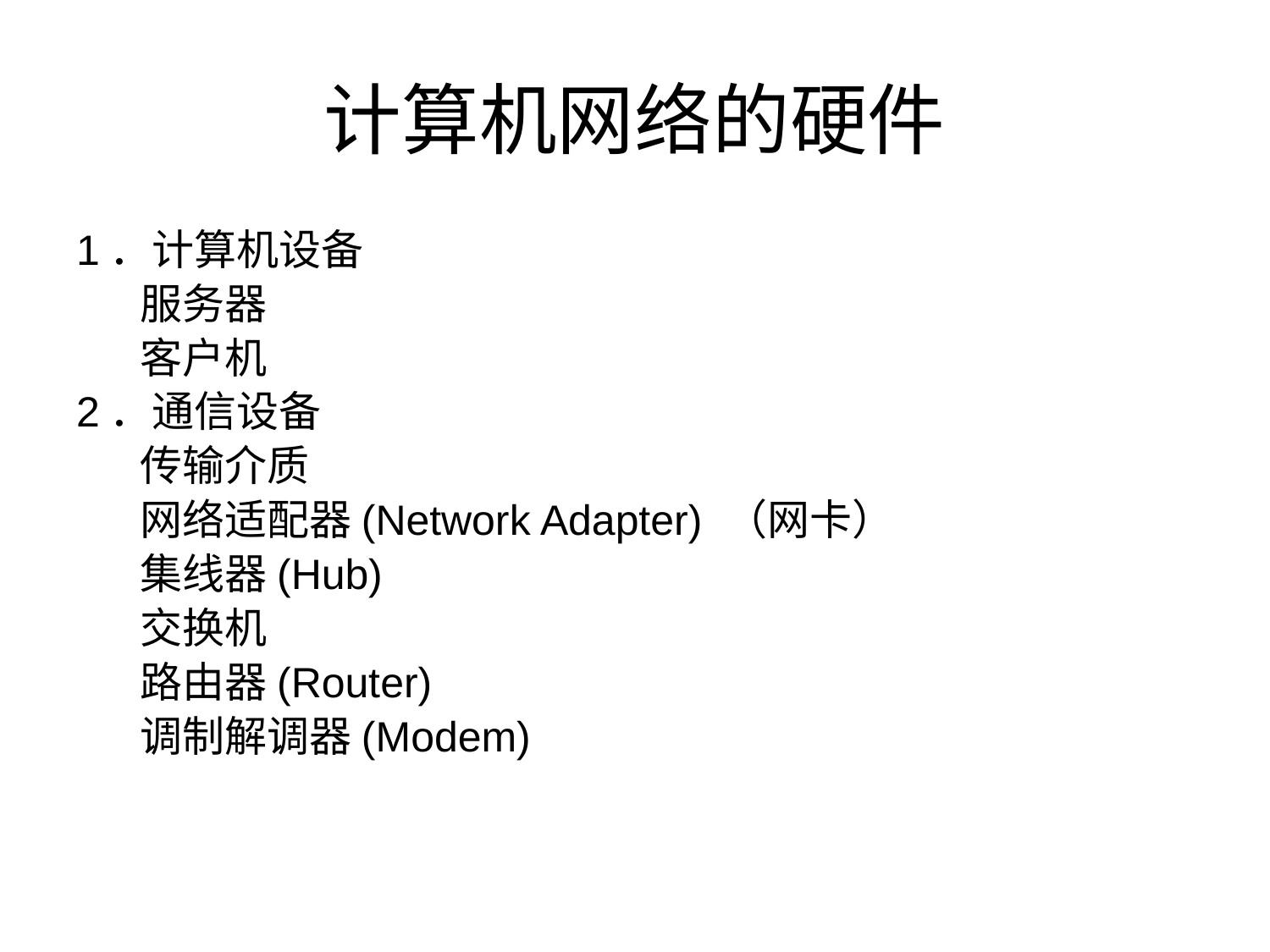

# 计算机网络的硬件
1．计算机设备
服务器
客户机
2．通信设备
传输介质
网络适配器(Network Adapter) （网卡）
集线器(Hub)
交换机
路由器(Router)
调制解调器(Modem)